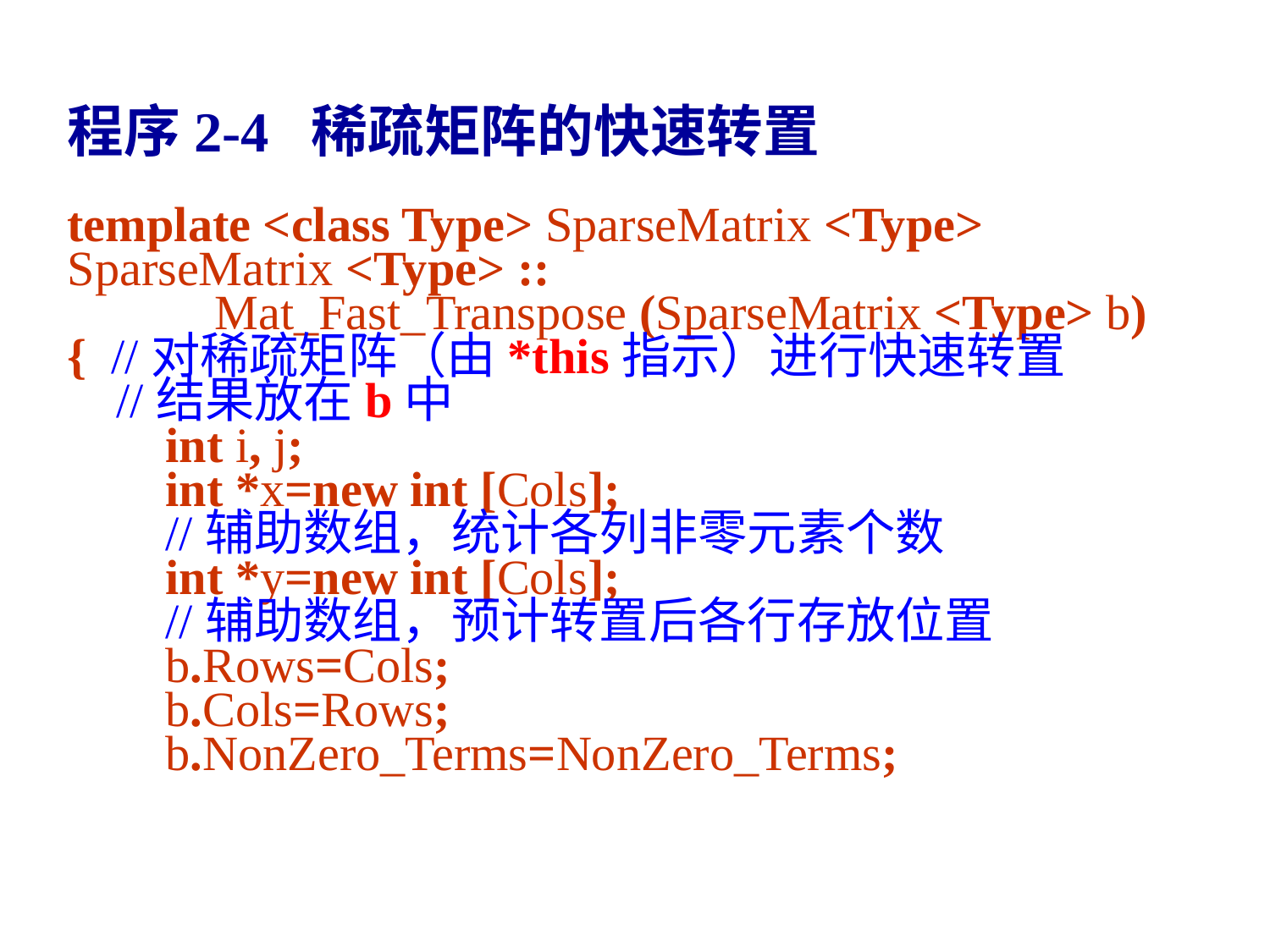

程序2-4  稀疏矩阵的快速转置

template <class Type> SparseMatrix <Type> SparseMatrix <Type> ::
            Mat_Fast_Transpose (SparseMatrix <Type> b)
{  //对稀疏矩阵（由*this指示）进行快速转置
    //结果放在b中
        int i, j;
        int *x=new int [Cols];
        //辅助数组，统计各列非零元素个数
        int *y=new int [Cols];
        //辅助数组，预计转置后各行存放位置
        b.Rows=Cols;
        b.Cols=Rows;
        b.NonZero_Terms=NonZero_Terms;

44